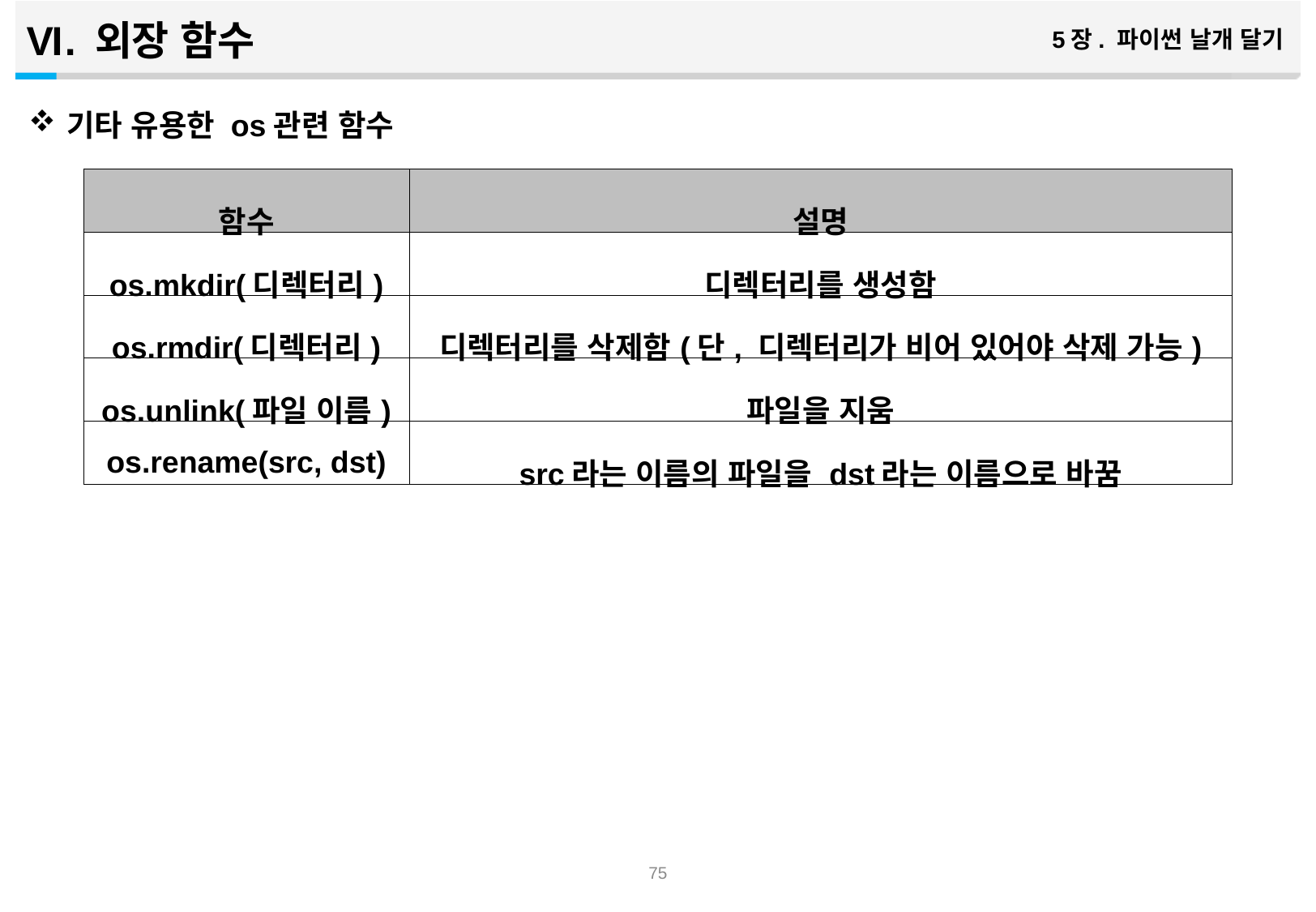

외장 함수
5장. 파이썬 날개 달기
기타 유용한 os관련 함수
| 함수 | 설명 |
| --- | --- |
| os.mkdir(디렉터리) | 디렉터리를 생성함 |
| os.rmdir(디렉터리) | 디렉터리를 삭제함(단, 디렉터리가 비어 있어야 삭제 가능) |
| os.unlink(파일 이름) | 파일을 지움 |
| os.rename(src, dst) | src라는 이름의 파일을 dst라는 이름으로 바꿈 |
75